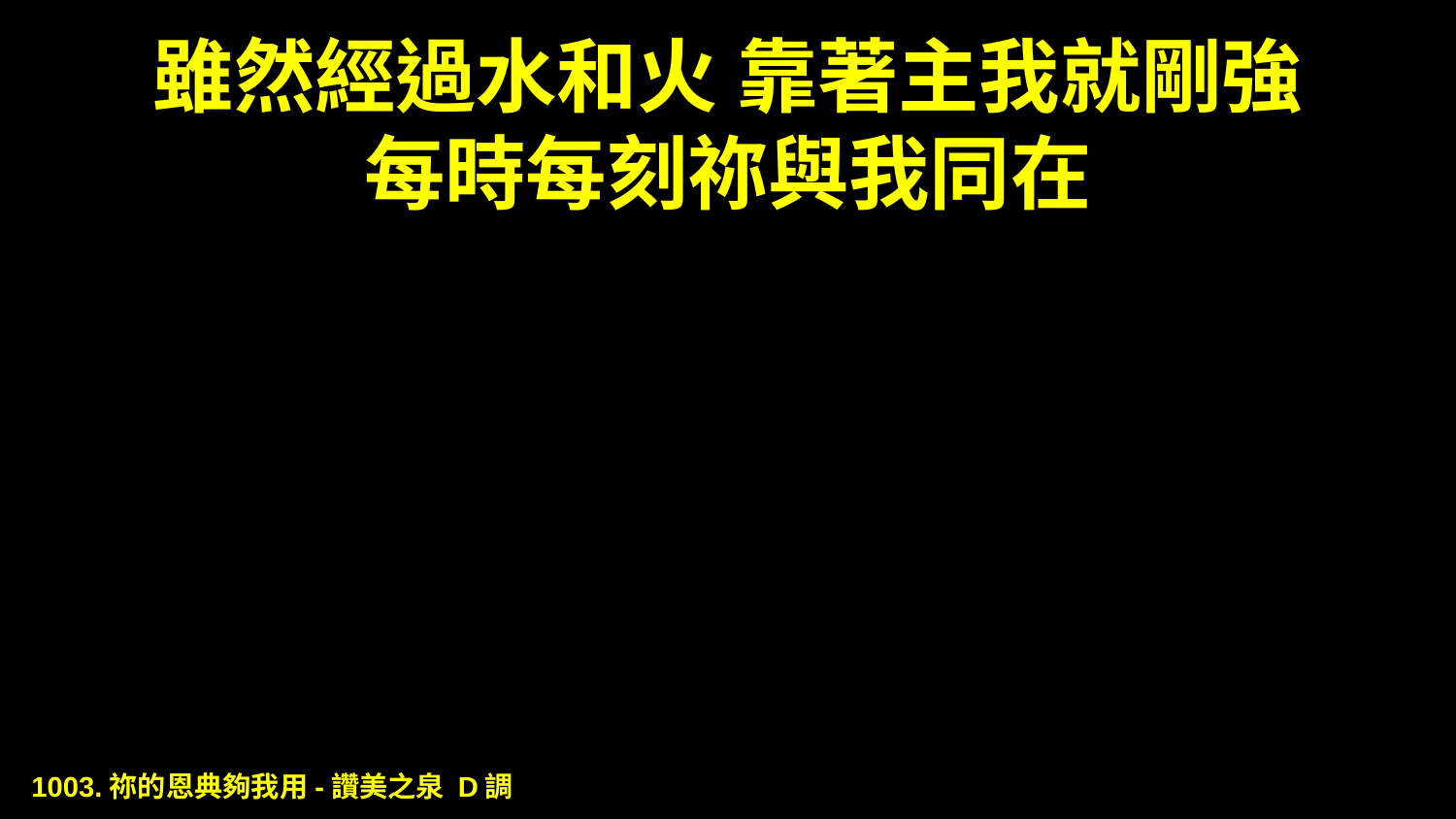

# 雖然經過水和火 靠著主我就剛強 每時每刻祢與我同在
1003.祢的恩典夠我用-讚美之泉 D調